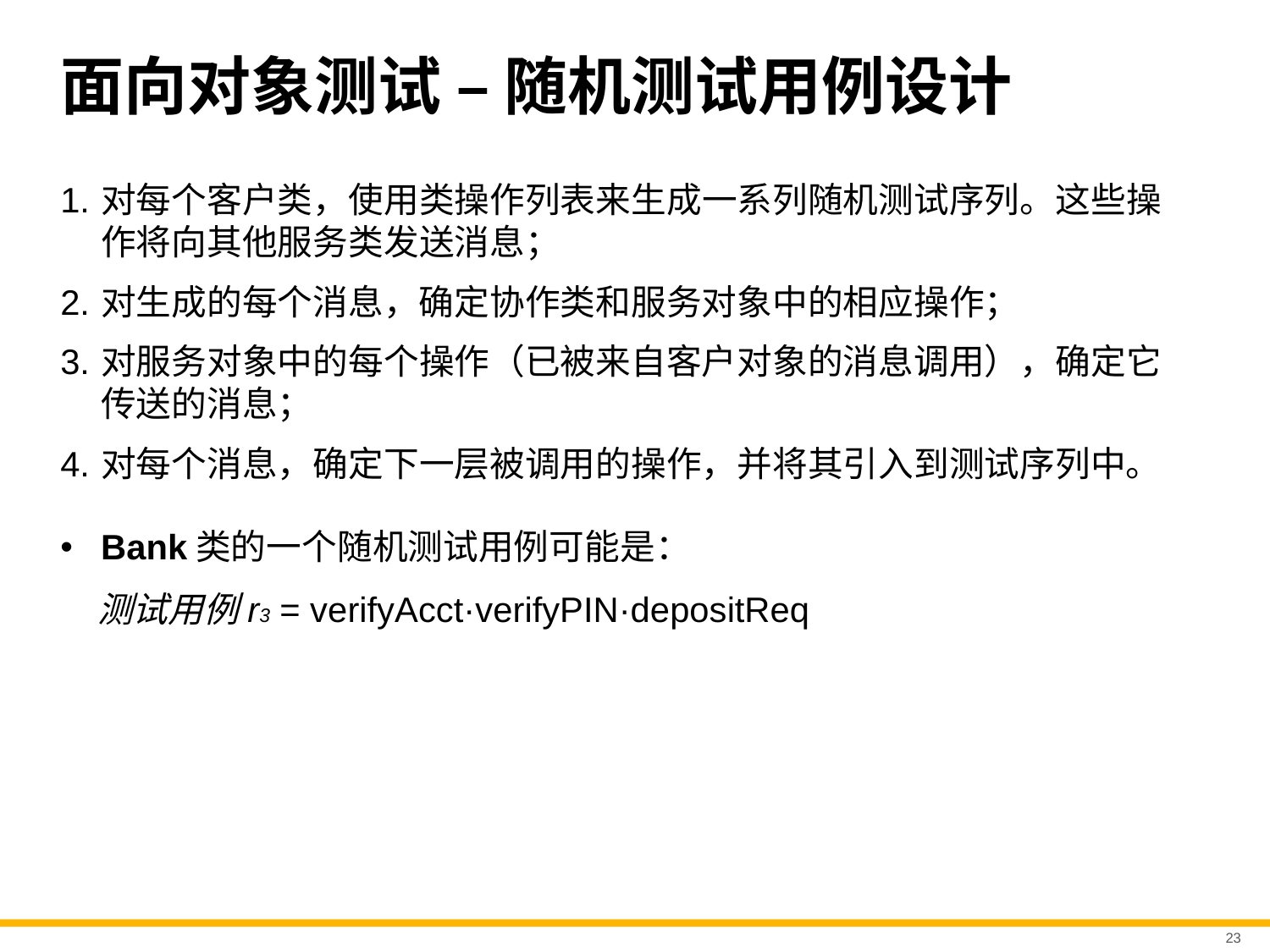

# 面向对象测试 – 随机测试用例设计
对每个客户类，使用类操作列表来生成一系列随机测试序列。这些操作将向其他服务类发送消息；
对生成的每个消息，确定协作类和服务对象中的相应操作；
对服务对象中的每个操作（已被来自客户对象的消息调用），确定它传送的消息；
对每个消息，确定下一层被调用的操作，并将其引入到测试序列中。
Bank类的一个随机测试用例可能是：
测试用例r3 = verifyAcct·verifyPIN·depositReq
23